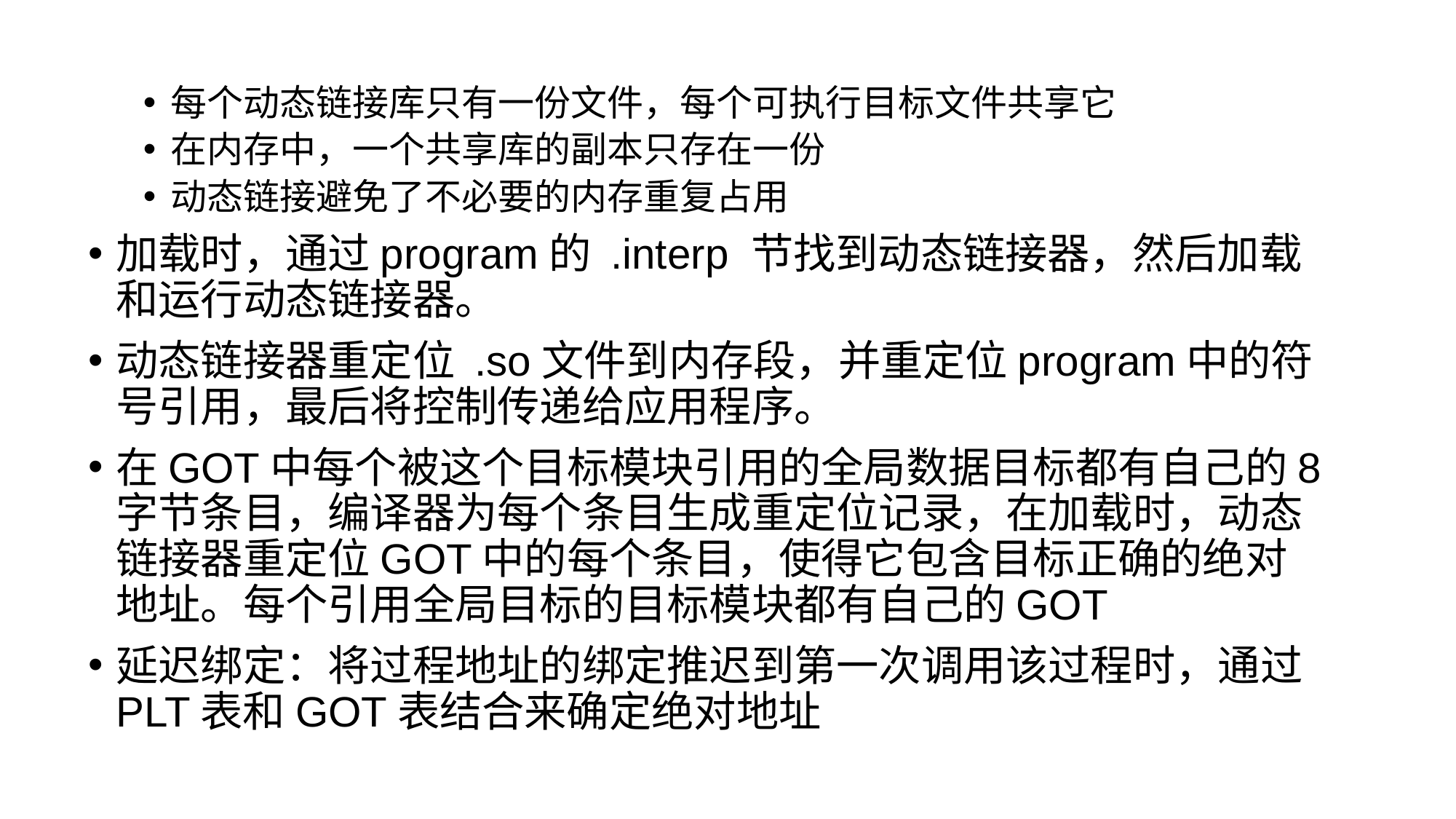

每个动态链接库只有一份文件，每个可执行目标文件共享它
在内存中，一个共享库的副本只存在一份
动态链接避免了不必要的内存重复占用
加载时，通过program的 .interp 节找到动态链接器，然后加载和运行动态链接器。
动态链接器重定位 .so文件到内存段，并重定位program中的符号引用，最后将控制传递给应用程序。
在GOT中每个被这个目标模块引用的全局数据目标都有自己的8字节条目，编译器为每个条目生成重定位记录，在加载时，动态链接器重定位GOT中的每个条目，使得它包含目标正确的绝对地址。每个引用全局目标的目标模块都有自己的GOT
延迟绑定：将过程地址的绑定推迟到第一次调用该过程时，通过PLT表和GOT表结合来确定绝对地址